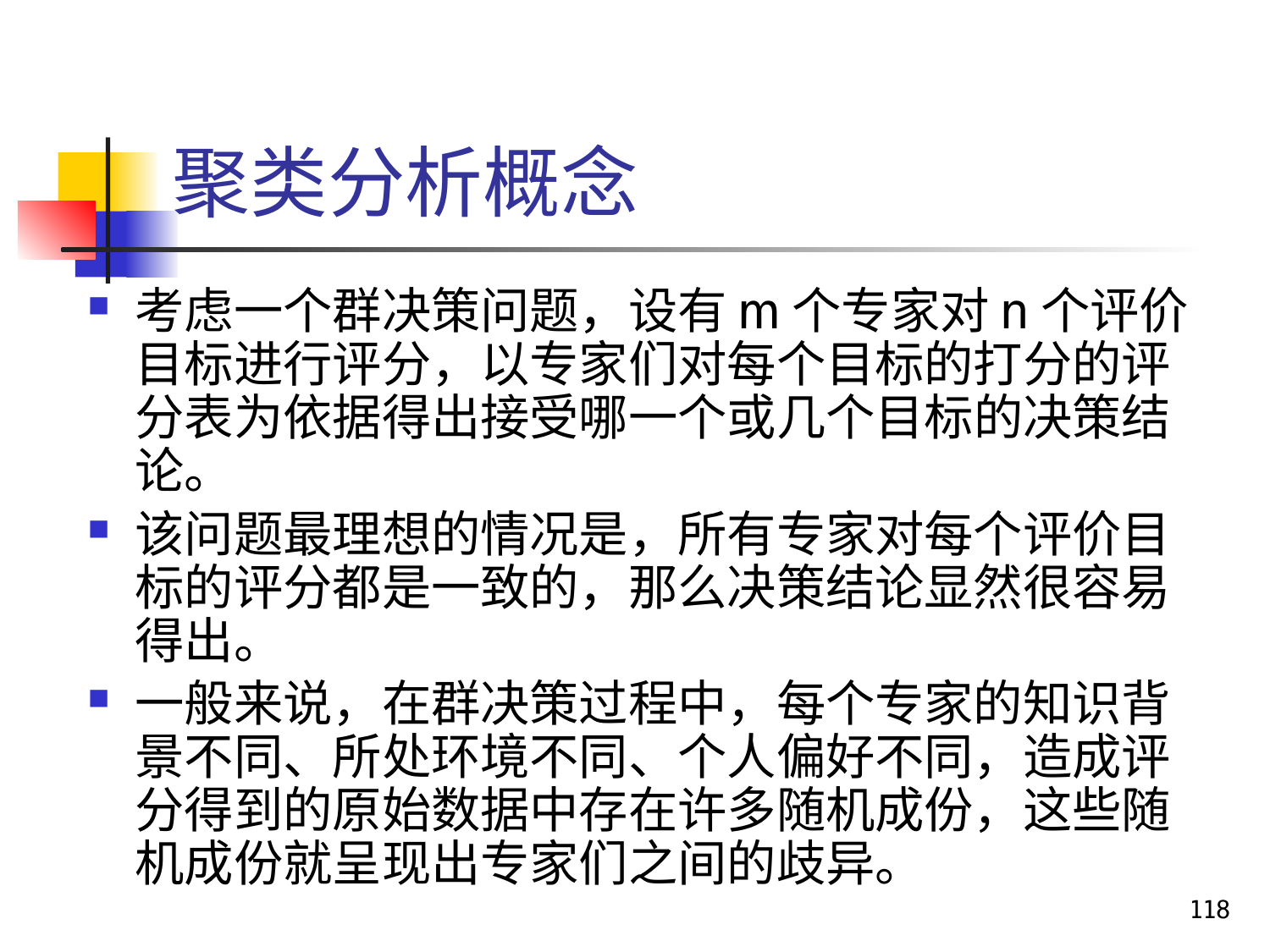

# 聚类分析概念
考虑一个群决策问题，设有m个专家对n个评价目标进行评分，以专家们对每个目标的打分的评分表为依据得出接受哪一个或几个目标的决策结论。
该问题最理想的情况是，所有专家对每个评价目标的评分都是一致的，那么决策结论显然很容易得出。
一般来说，在群决策过程中，每个专家的知识背景不同、所处环境不同、个人偏好不同，造成评分得到的原始数据中存在许多随机成份，这些随机成份就呈现出专家们之间的歧异。
118